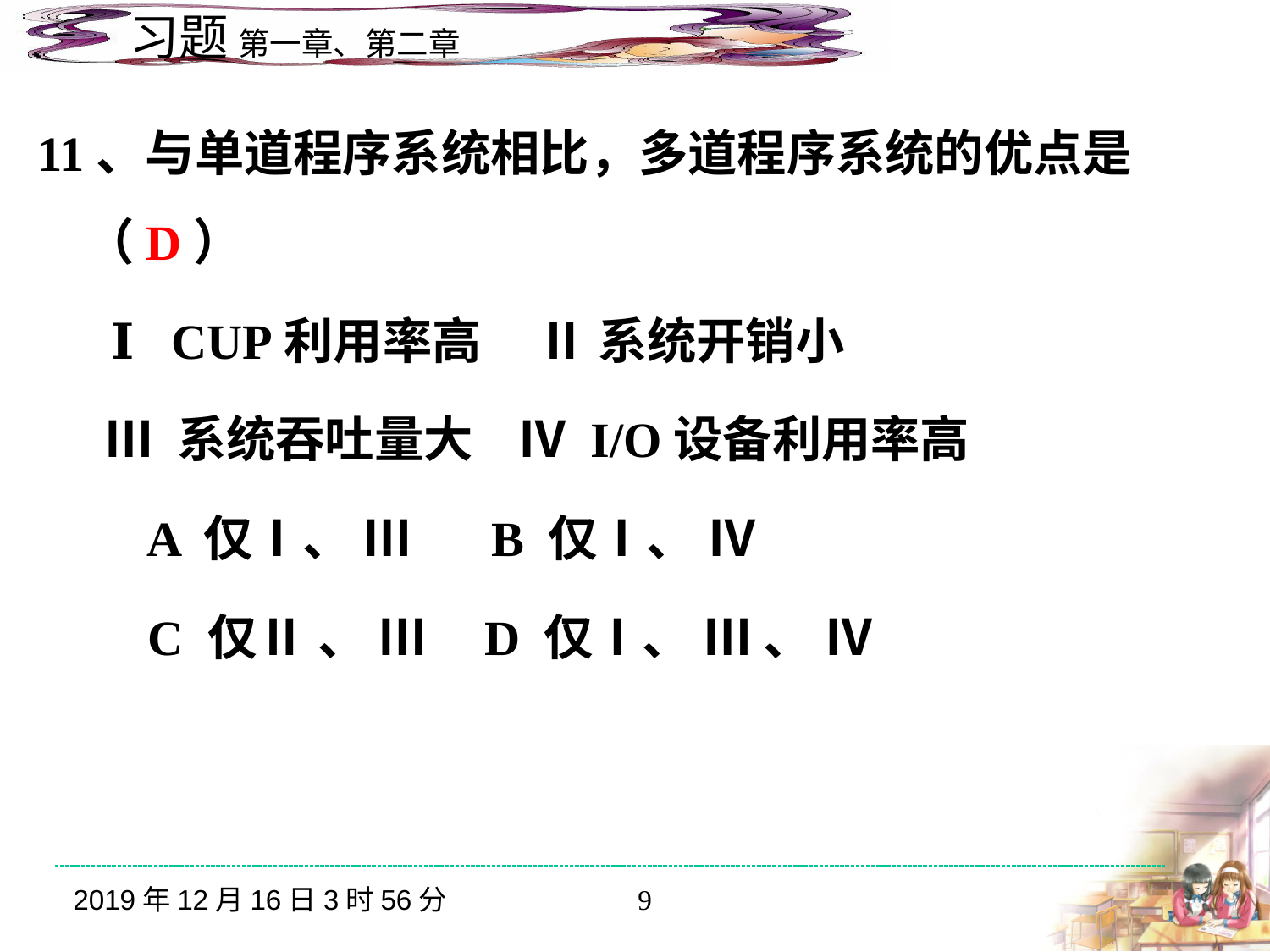

11、与单道程序系统相比，多道程序系统的优点是（D）
      Ⅰ   CUP利用率高     Ⅱ 系统开销小
      Ⅲ 系统吞吐量大    Ⅳ I/O设备利用率高
	     A 仅Ⅰ、 Ⅲ      B 仅Ⅰ、 Ⅳ
         C 仅Ⅱ 、 Ⅲ    D 仅Ⅰ、 Ⅲ 、 Ⅳ

2019年12月16日3时56分
9